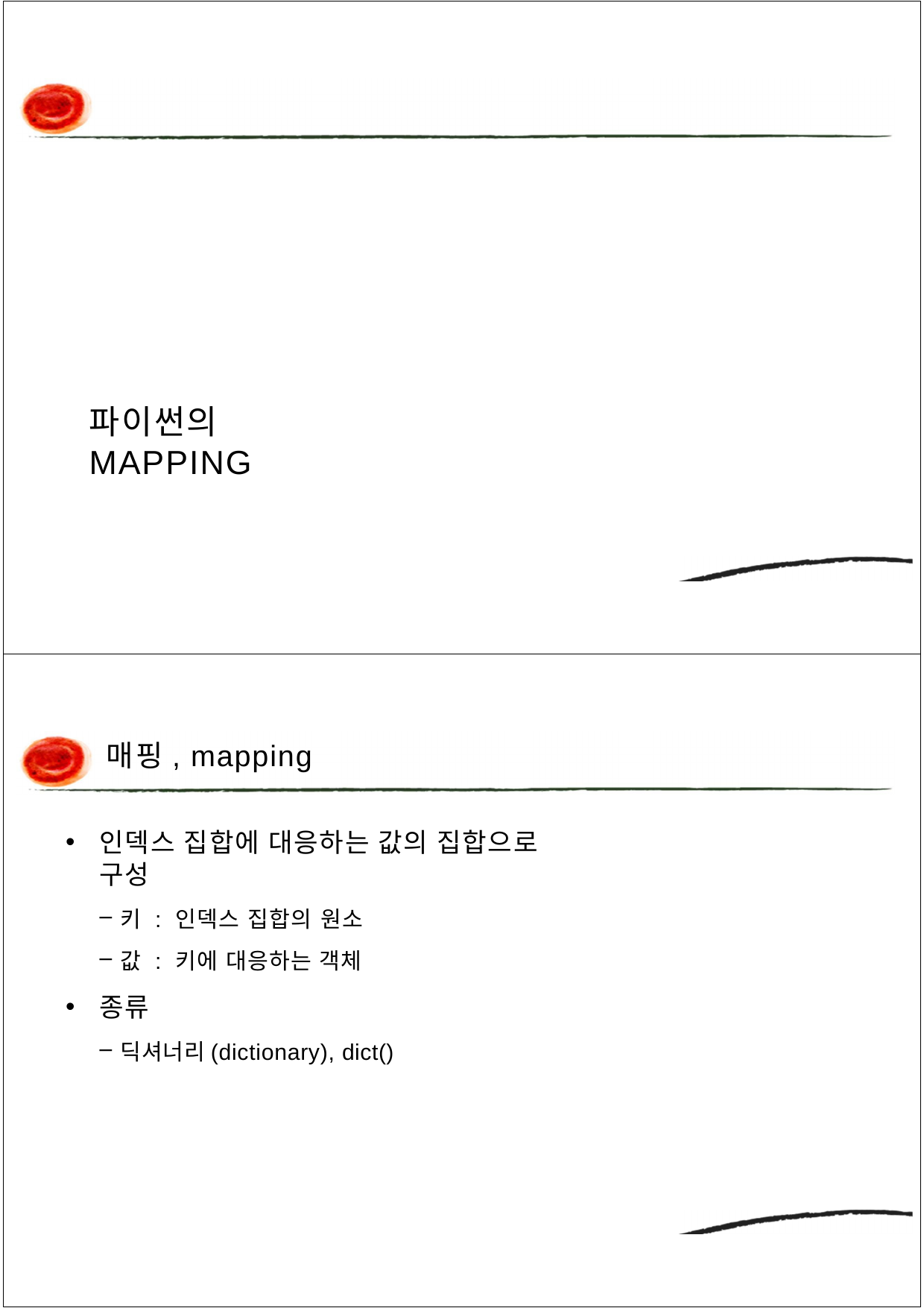

파이썬의 MAPPING

매핑, mapping

인덱스 집합에 대응하는 값의 집합으로 구성
키 : 인덱스 집합의 원소
값 : 키에 대응하는 객체
종류
딕셔너리(dictionary), dict()